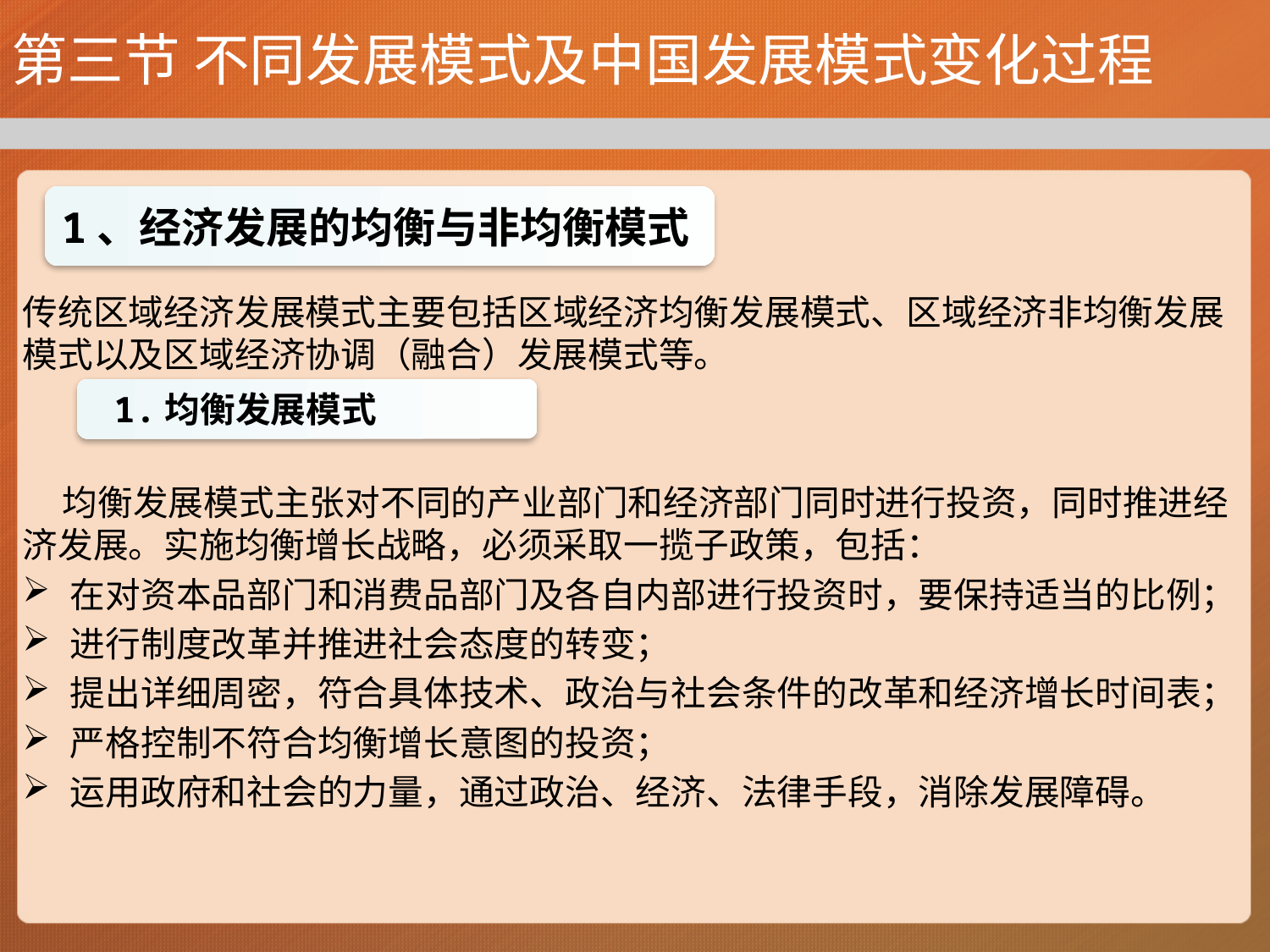

# 第三节 不同发展模式及中国发展模式变化过程
1、经济发展的均衡与非均衡模式

传统区域经济发展模式主要包括区域经济均衡发展模式、区域经济非均衡发展模式以及区域经济协调（融合）发展模式等。

    均衡发展模式主张对不同的产业部门和经济部门同时进行投资，同时推进经济发展。实施均衡增长战略，必须采取一揽子政策，包括：
在对资本品部门和消费品部门及各自内部进行投资时，要保持适当的比例；
进行制度改革并推进社会态度的转变；
提出详细周密，符合具体技术、政治与社会条件的改革和经济增长时间表；
严格控制不符合均衡增长意图的投资；
运用政府和社会的力量，通过政治、经济、法律手段，消除发展障碍。
 1.均衡发展模式